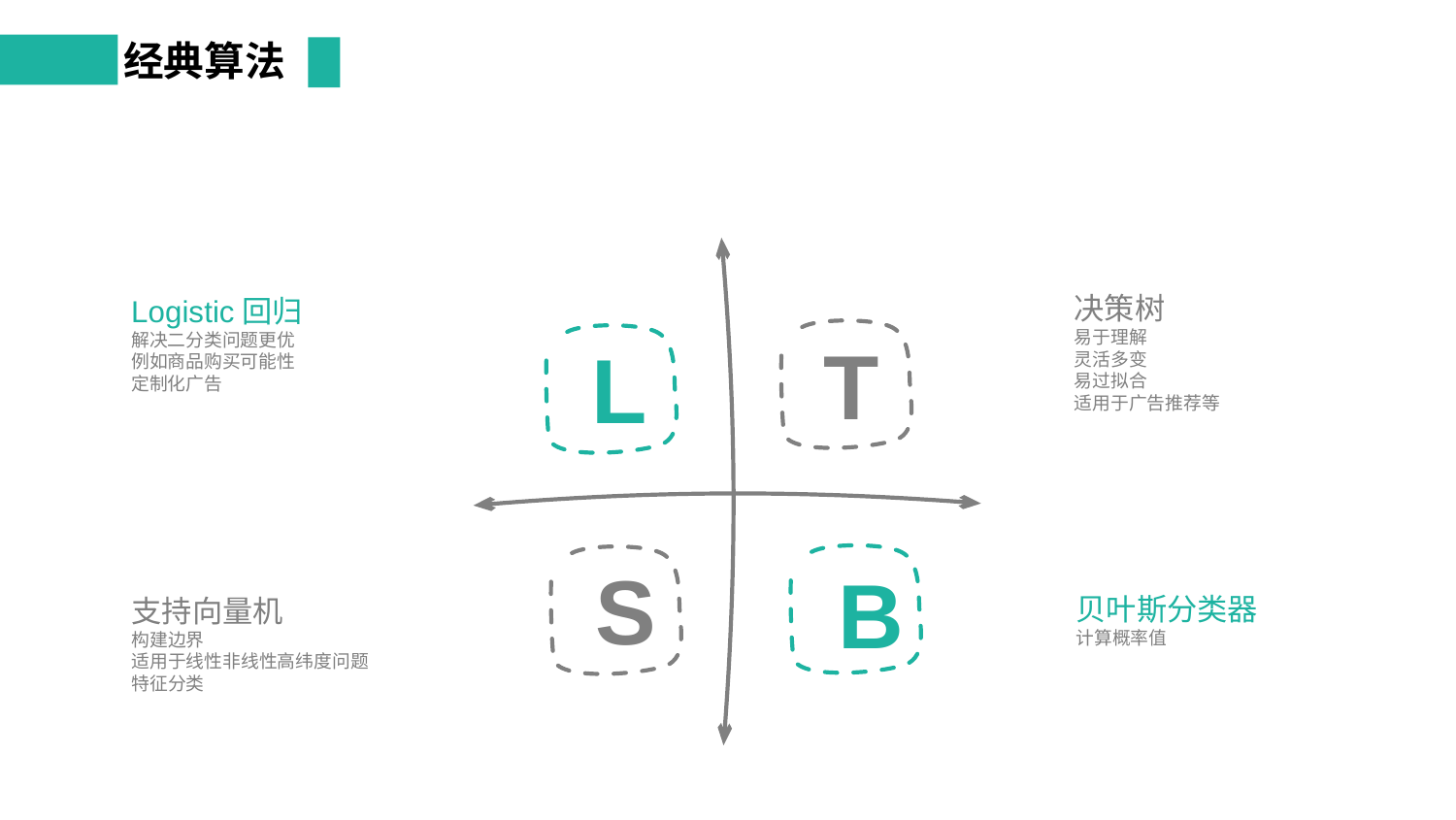

经典算法
决策树
易于理解
灵活多变
易过拟合
适用于广告推荐等
Logistic回归
解决二分类问题更优
例如商品购买可能性
定制化广告

T

L

B

S
贝叶斯分类器
计算概率值
支持向量机
构建边界
适用于线性非线性高纬度问题
特征分类